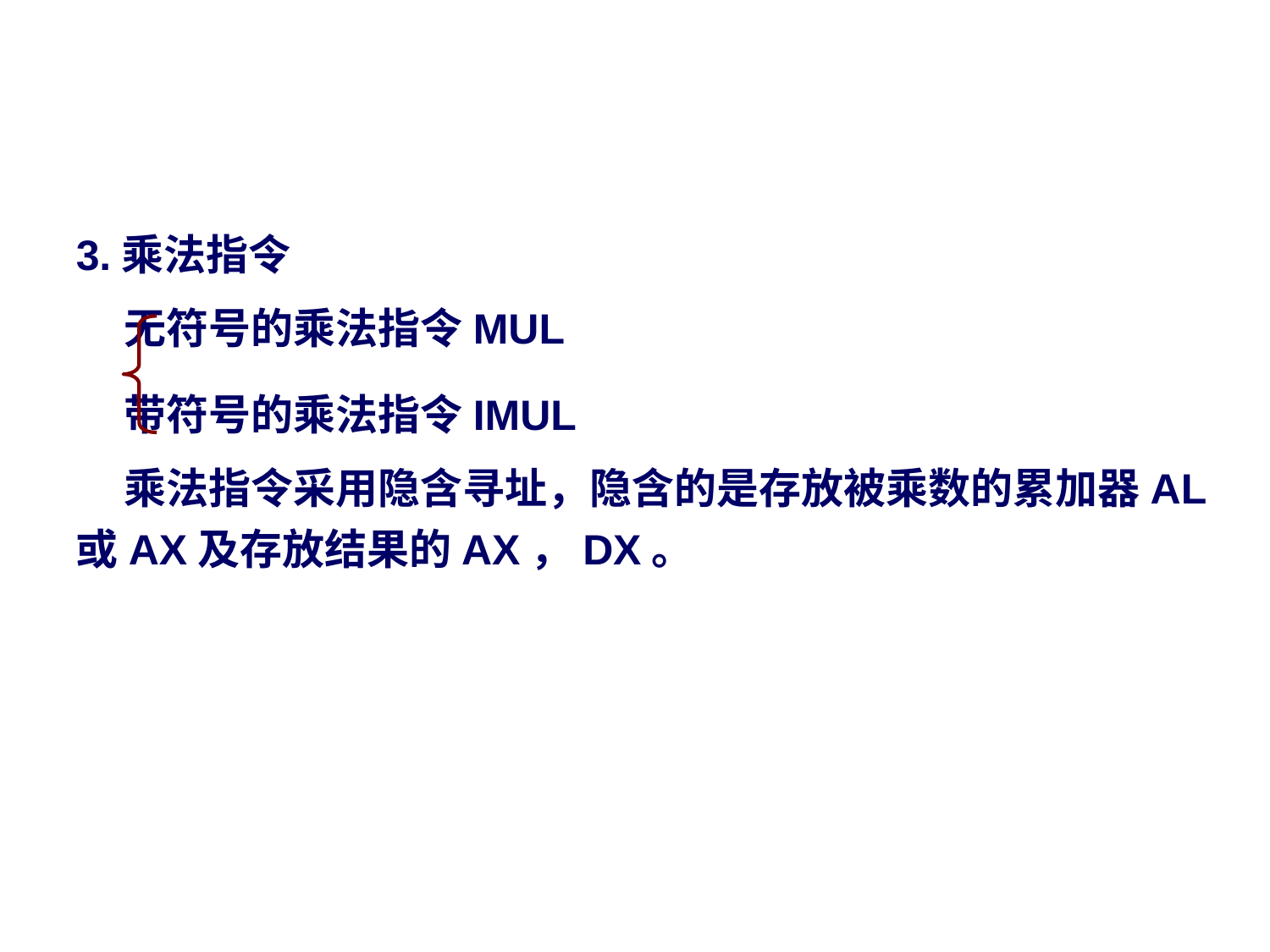

#
3.乘法指令
    无符号的乘法指令MUL
    带符号的乘法指令IMUL
    乘法指令采用隐含寻址，隐含的是存放被乘数的累加器AL或AX及存放结果的AX，DX。